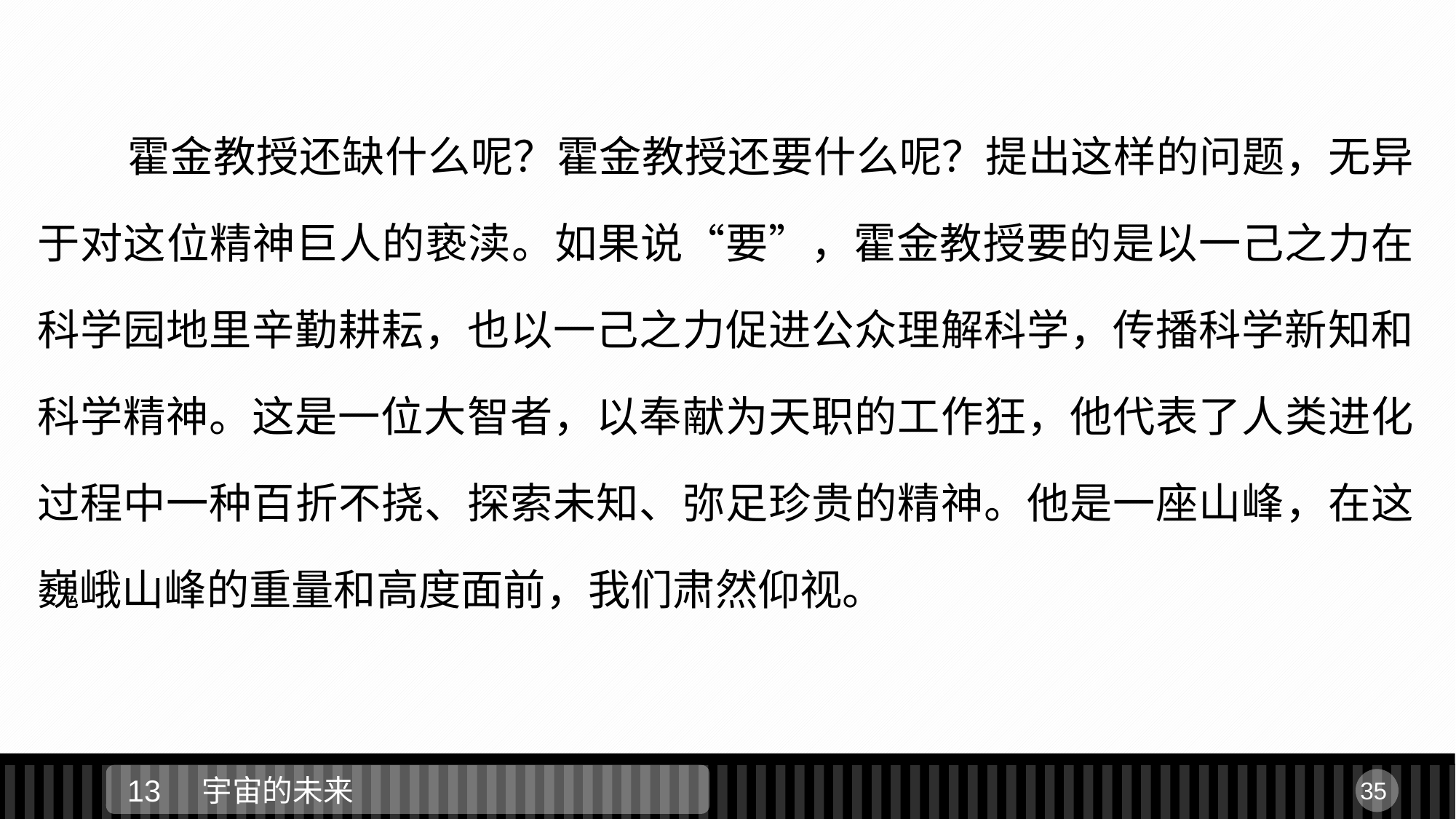

霍金教授还缺什么呢？霍金教授还要什么呢？提出这样的问题，无异于对这位精神巨人的亵渎。如果说“要”，霍金教授要的是以一己之力在科学园地里辛勤耕耘，也以一己之力促进公众理解科学，传播科学新知和科学精神。这是一位大智者，以奉献为天职的工作狂，他代表了人类进化过程中一种百折不挠、探索未知、弥足珍贵的精神。他是一座山峰，在这巍峨山峰的重量和高度面前，我们肃然仰视。